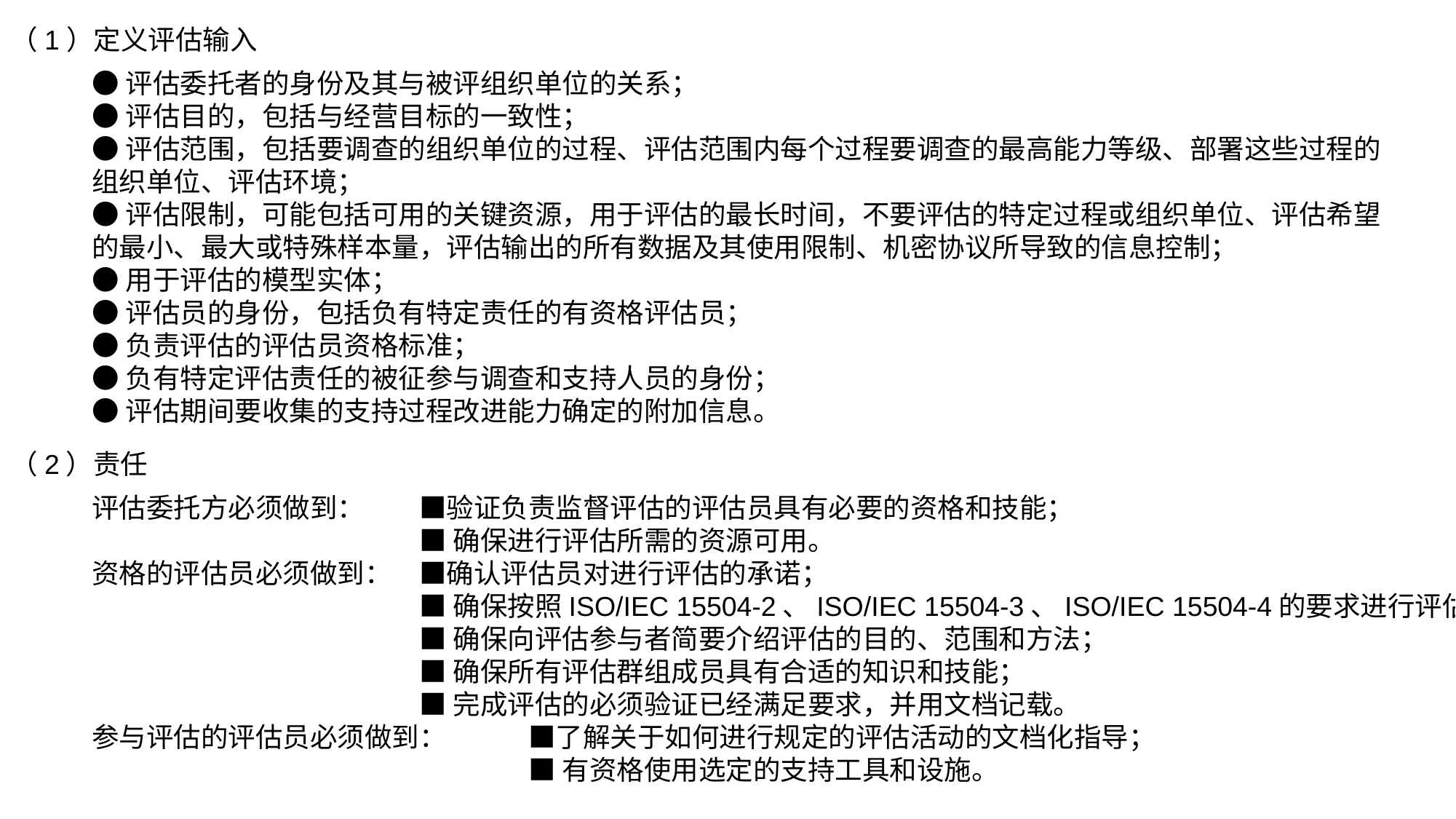

（1）定义评估输入
●评估委托者的身份及其与被评组织单位的关系；
●评估目的，包括与经营目标的一致性；
●评估范围，包括要调查的组织单位的过程、评估范围内每个过程要调查的最高能力等级、部署这些过程的组织单位、评估环境；
●评估限制，可能包括可用的关键资源，用于评估的最长时间，不要评估的特定过程或组织单位、评估希望的最小、最大或特殊样本量，评估输出的所有数据及其使用限制、机密协议所导致的信息控制；
●用于评估的模型实体；
●评估员的身份，包括负有特定责任的有资格评估员；
●负责评估的评估员资格标准；
●负有特定评估责任的被征参与调查和支持人员的身份；
●评估期间要收集的支持过程改进能力确定的附加信息。
（2）责任
评估委托方必须做到：  	■验证负责监督评估的评估员具有必要的资格和技能；
			■确保进行评估所需的资源可用。
资格的评估员必须做到：	■确认评估员对进行评估的承诺；
			■确保按照ISO/IEC 15504-2、ISO/IEC 15504-3、ISO/IEC 15504-4的要求进行评估；
			■确保向评估参与者简要介绍评估的目的、范围和方法；
			■确保所有评估群组成员具有合适的知识和技能；
			■完成评估的必须验证已经满足要求，并用文档记载。
参与评估的评估员必须做到：	■了解关于如何进行规定的评估活动的文档化指导；
				■有资格使用选定的支持工具和设施。